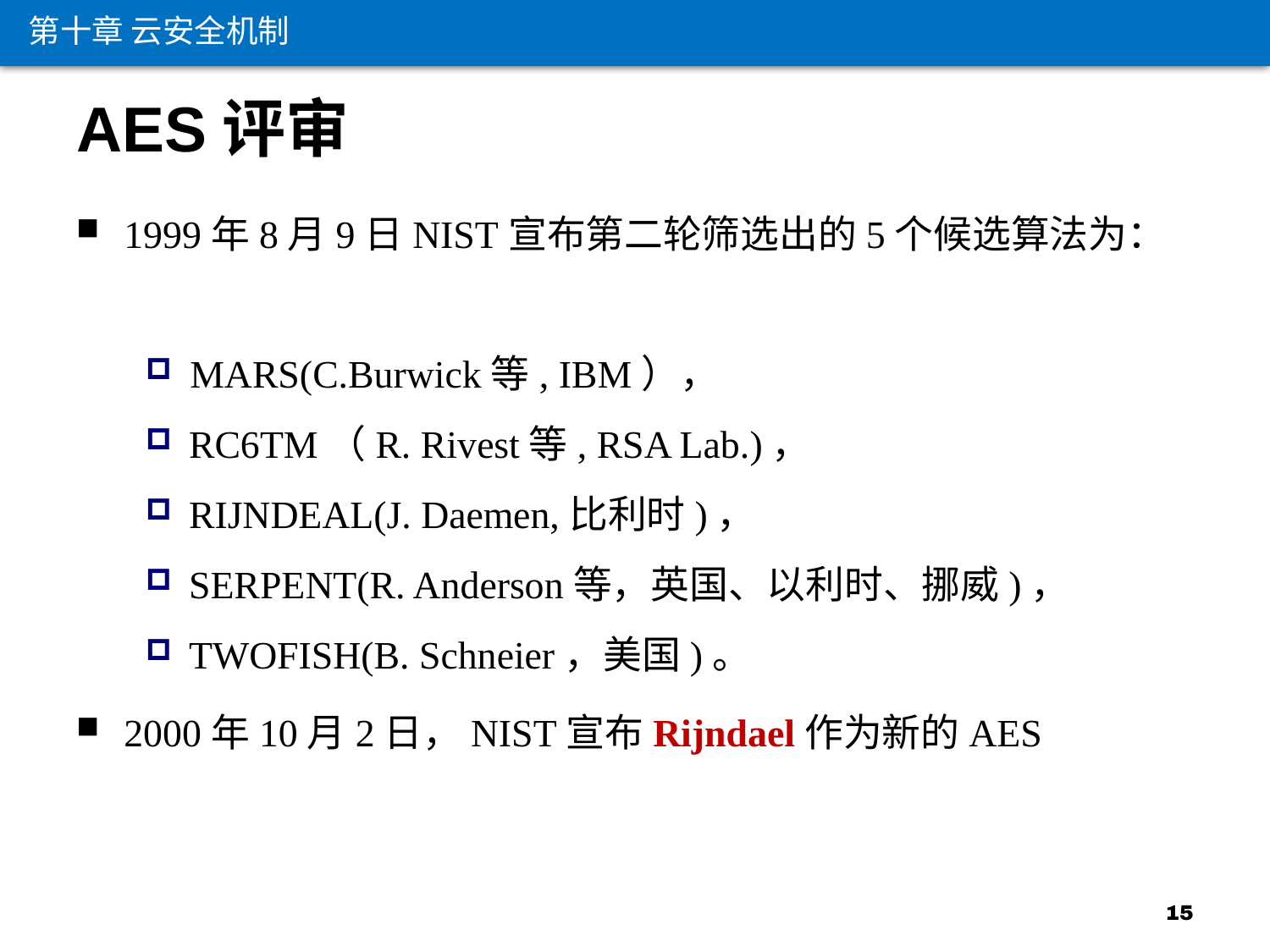

第十章 云安全机制
AES评审
1999年8月9日NIST宣布第二轮筛选出的5个候选算法为：
 MARS(C.Burwick等, IBM），
 RC6TM（R. Rivest等, RSA Lab.)，
 RIJNDEAL(J. Daemen,比利时)，
 SERPENT(R. Anderson等，英国、以利时、挪威)，
 TWOFISH(B. Schneier，美国)。
2000年10月2日，NIST宣布Rijndael作为新的AES
15